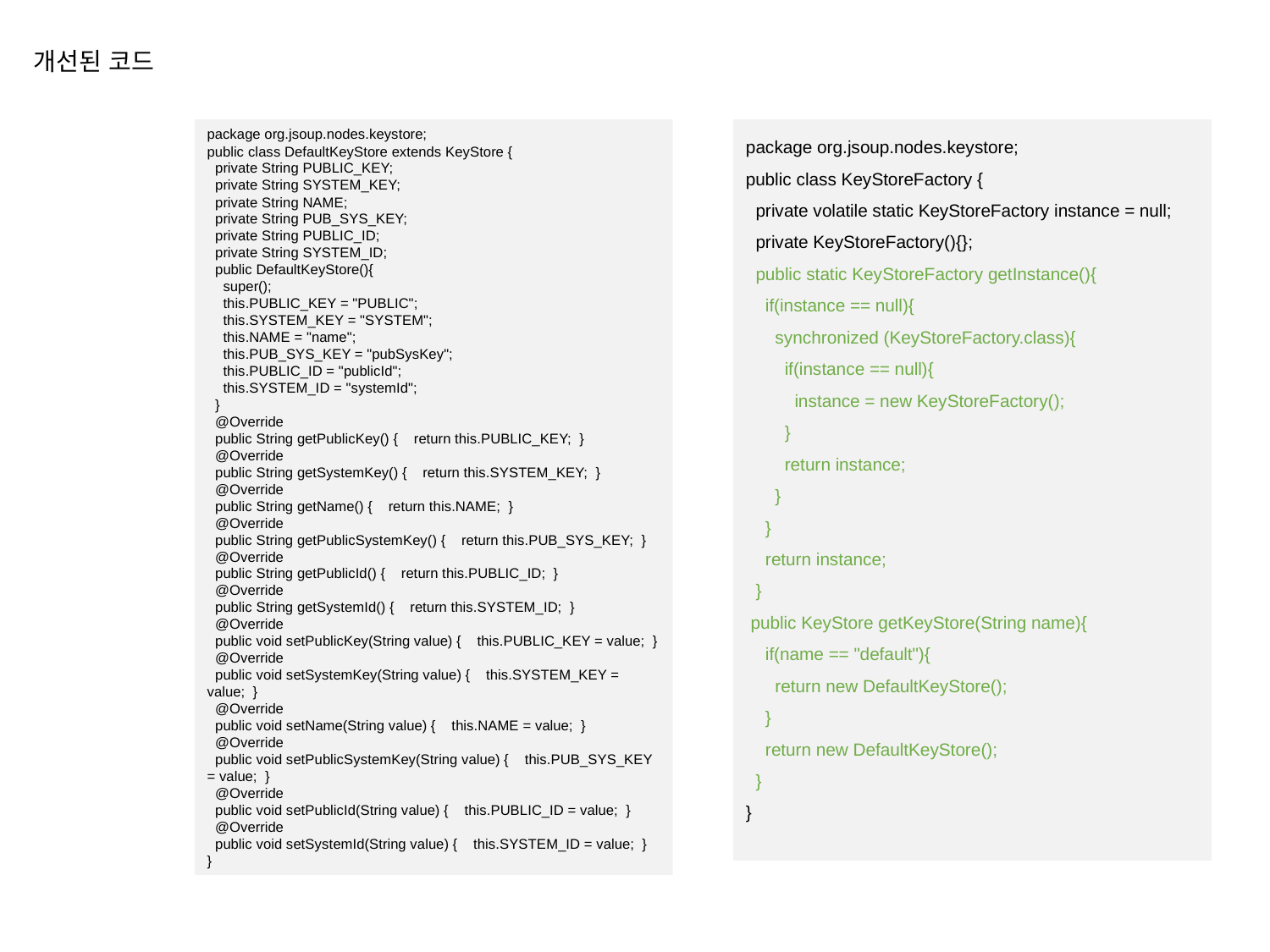

개선된 코드
package org.jsoup.nodes.keystore;
public class DefaultKeyStore extends KeyStore {
  private String PUBLIC_KEY;
  private String SYSTEM_KEY;
  private String NAME;
  private String PUB_SYS_KEY;
  private String PUBLIC_ID;
  private String SYSTEM_ID;
  public DefaultKeyStore(){
    super();
    this.PUBLIC_KEY = "PUBLIC";
    this.SYSTEM_KEY = "SYSTEM";
    this.NAME = "name";
    this.PUB_SYS_KEY = "pubSysKey";
    this.PUBLIC_ID = "publicId";
    this.SYSTEM_ID = "systemId";
  }
  @Override
  public String getPublicKey() {    return this.PUBLIC_KEY;  }
  @Override
  public String getSystemKey() {    return this.SYSTEM_KEY;  }
  @Override
  public String getName() {    return this.NAME;  }
  @Override
  public String getPublicSystemKey() {    return this.PUB_SYS_KEY;  }
  @Override
  public String getPublicId() {    return this.PUBLIC_ID;  }
  @Override
  public String getSystemId() {    return this.SYSTEM_ID;  }
  @Override
  public void setPublicKey(String value) {    this.PUBLIC_KEY = value;  }
  @Override
  public void setSystemKey(String value) {    this.SYSTEM_KEY = value;  }
  @Override
  public void setName(String value) {    this.NAME = value;  }
  @Override
  public void setPublicSystemKey(String value) {    this.PUB_SYS_KEY = value;  }
  @Override
  public void setPublicId(String value) {    this.PUBLIC_ID = value;  }
  @Override
  public void setSystemId(String value) {    this.SYSTEM_ID = value;  }
}
package org.jsoup.nodes.keystore;
public class KeyStoreFactory {
  private volatile static KeyStoreFactory instance = null;
  private KeyStoreFactory(){};
  public static KeyStoreFactory getInstance(){
    if(instance == null){
      synchronized (KeyStoreFactory.class){
        if(instance == null){
          instance = new KeyStoreFactory();
        }
        return instance;
      }
    }
    return instance;
  }
 public KeyStore getKeyStore(String name){
    if(name == "default"){
      return new DefaultKeyStore();
    }
    return new DefaultKeyStore();
  }
}